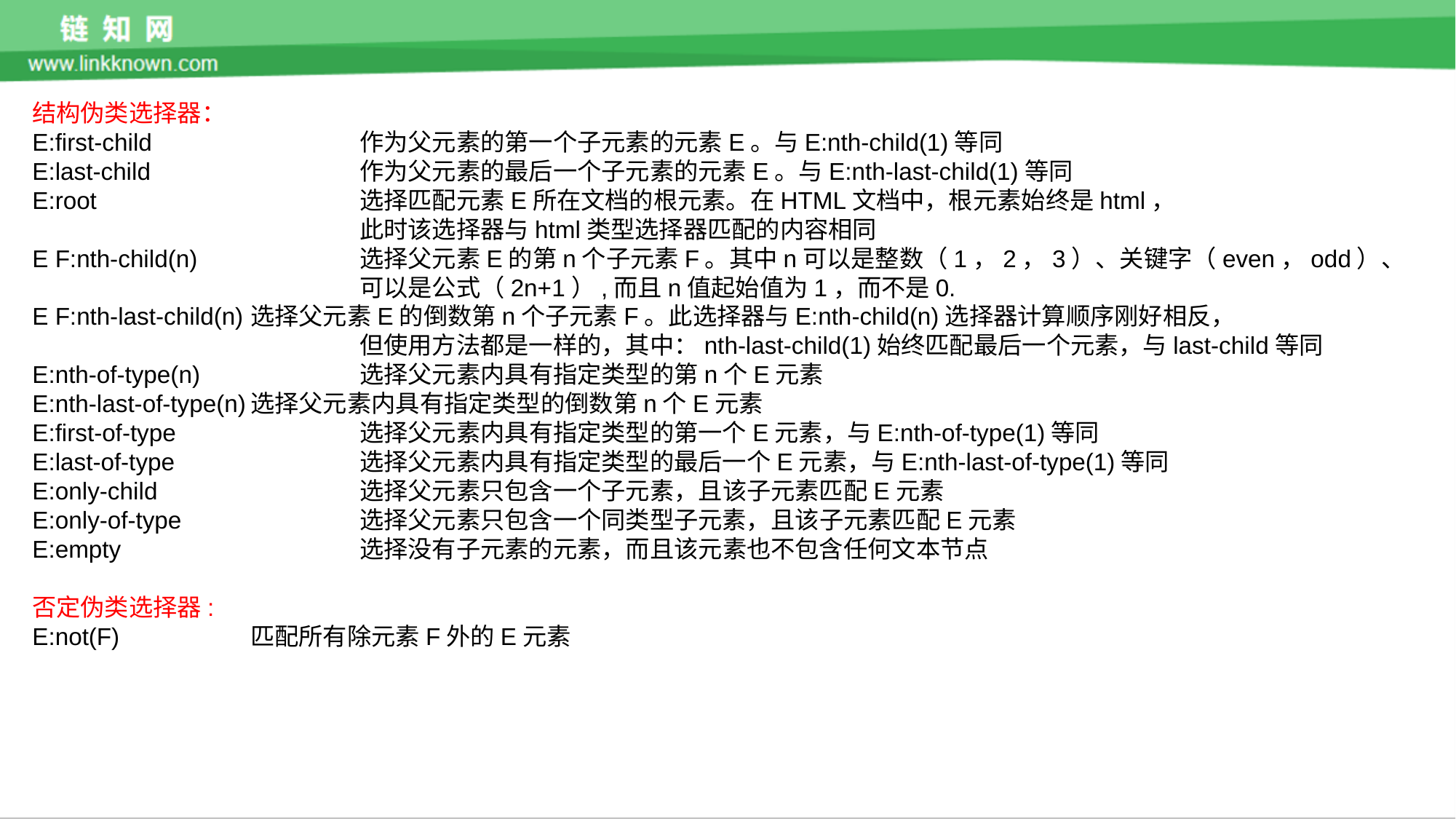

结构伪类选择器：
E:first-child		作为父元素的第一个子元素的元素E。与E:nth-child(1)等同
E:last-child		作为父元素的最后一个子元素的元素E。与E:nth-last-child(1)等同
E:root			选择匹配元素E所在文档的根元素。在HTML文档中，根元素始终是html，
			此时该选择器与html类型选择器匹配的内容相同
E F:nth-child(n)		选择父元素E的第n个子元素F。其中n可以是整数（1，2，3）、关键字（even，odd）、
			可以是公式（2n+1）,而且n值起始值为1，而不是0.
E F:nth-last-child(n)	选择父元素E的倒数第n个子元素F。此选择器与E:nth-child(n)选择器计算顺序刚好相反，
			但使用方法都是一样的，其中：nth-last-child(1)始终匹配最后一个元素，与last-child等同
E:nth-of-type(n)		选择父元素内具有指定类型的第n个E元素
E:nth-last-of-type(n)	选择父元素内具有指定类型的倒数第n个E元素
E:first-of-type		选择父元素内具有指定类型的第一个E元素，与E:nth-of-type(1)等同
E:last-of-type		选择父元素内具有指定类型的最后一个E元素，与E:nth-last-of-type(1)等同
E:only-child		选择父元素只包含一个子元素，且该子元素匹配E元素
E:only-of-type		选择父元素只包含一个同类型子元素，且该子元素匹配E元素
E:empty			选择没有子元素的元素，而且该元素也不包含任何文本节点

否定伪类选择器:
E:not(F)		匹配所有除元素F外的E元素